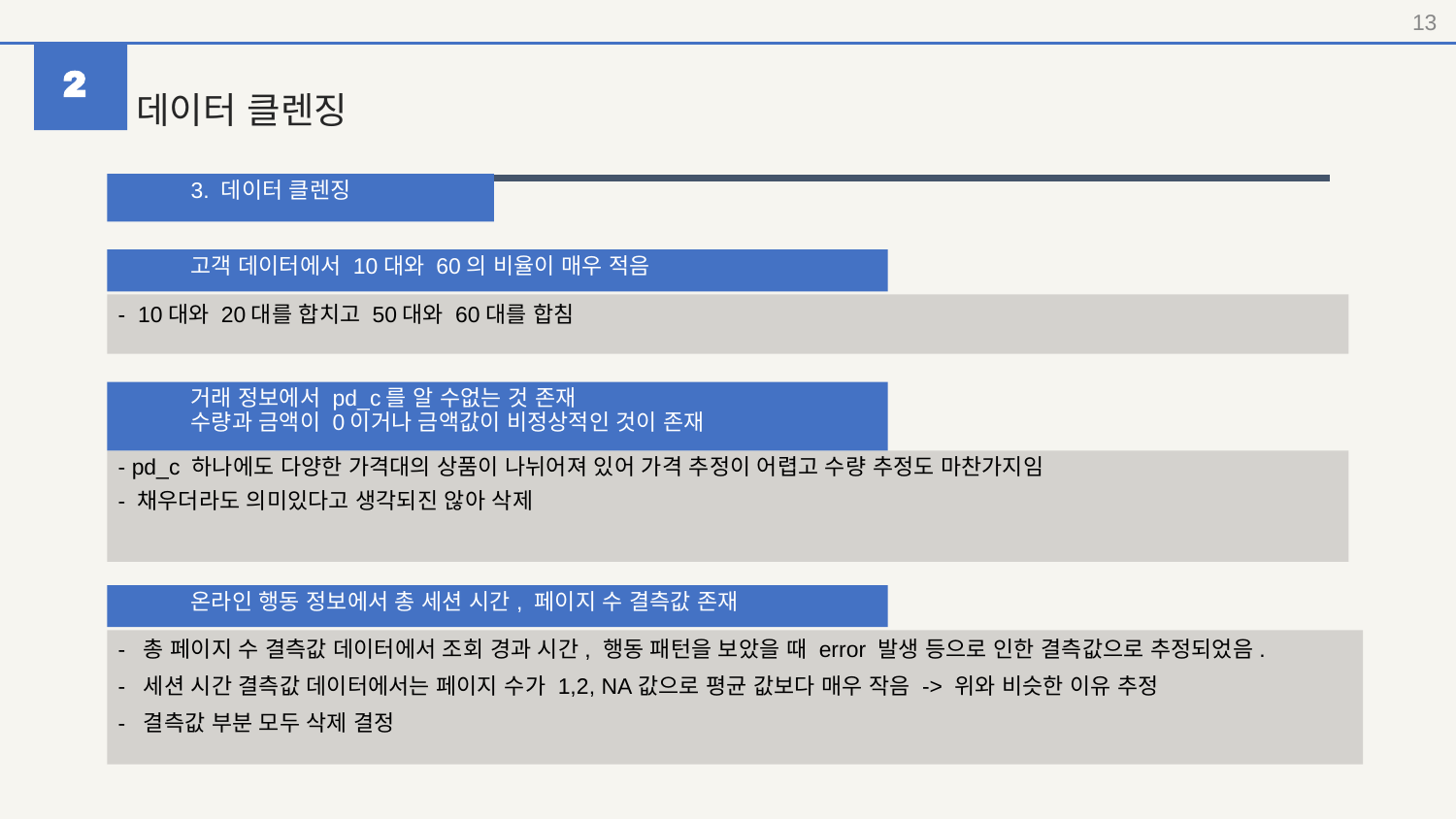

13
# 데이터 클렌징
2
3. 데이터 클렌징
고객 데이터에서 10대와 60의 비율이 매우 적음
-  10대와 20대를 합치고 50대와 60대를 합침
거래 정보에서 pd_c를 알 수없는 것 존재
수량과 금액이 0이거나 금액값이 비정상적인 것이 존재
- pd_c 하나에도 다양한 가격대의 상품이 나뉘어져 있어 가격 추정이 어렵고 수량 추정도 마찬가지임
- 채우더라도 의미있다고 생각되진 않아 삭제
온라인 행동 정보에서 총 세션 시간, 페이지 수 결측값 존재
-  총 페이지 수 결측값 데이터에서 조회 경과 시간, 행동 패턴을 보았을 때 error 발생 등으로 인한 결측값으로 추정되었음.
-  세션 시간 결측값 데이터에서는 페이지 수가 1,2, NA값으로 평균 값보다 매우 작음 -> 위와 비슷한 이유 추정
-  결측값 부분 모두 삭제 결정